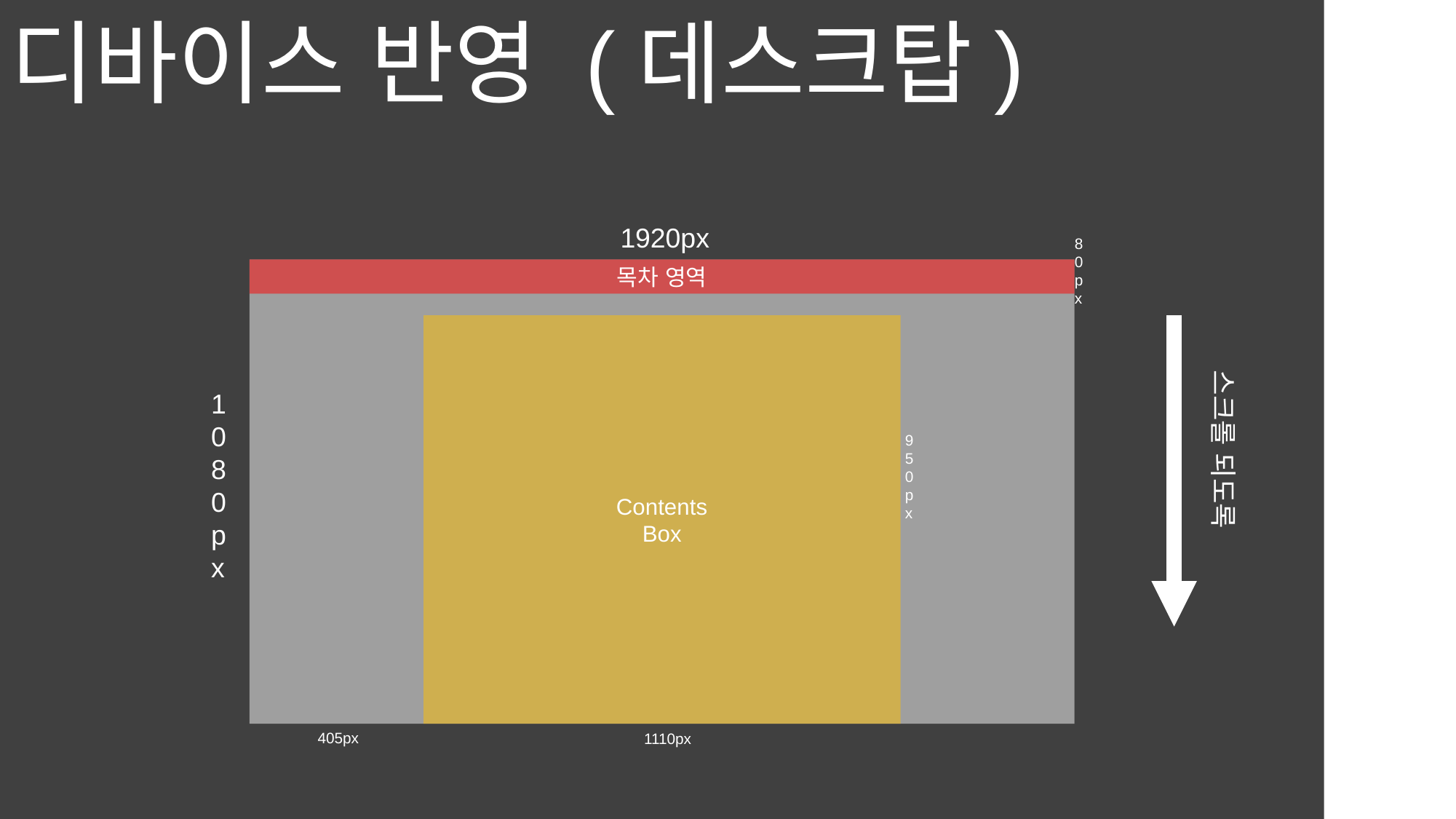

디바이스 반영 (데스크탑)
1920px

목차 영역
80px
Contents
Box
스크롤 되도록
950px
1080px
405px
1110px